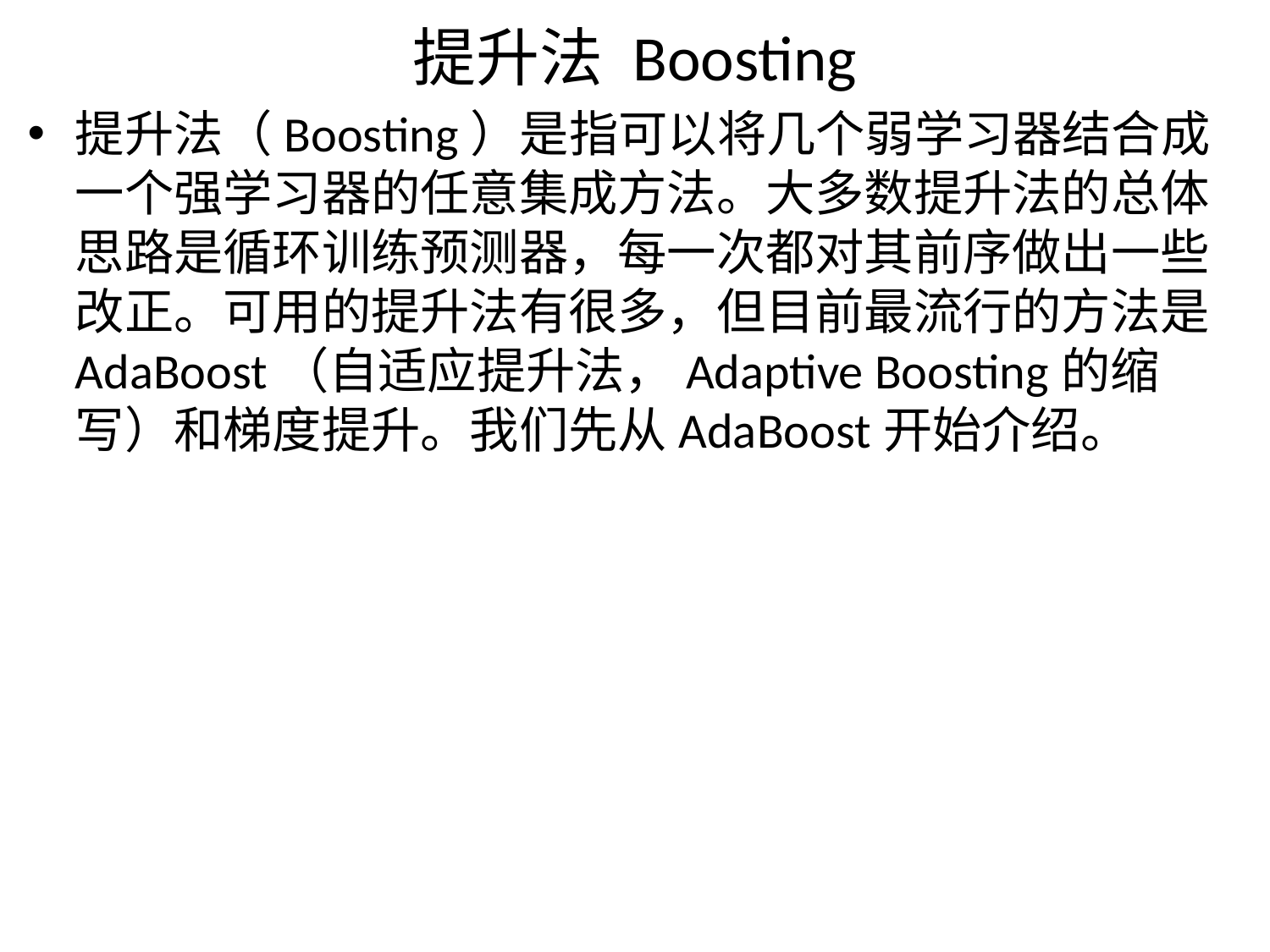

# 提升法 Boosting
提升法（Boosting）是指可以将几个弱学习器结合成一个强学习器的任意集成方法。大多数提升法的总体思路是循环训练预测器，每一次都对其前序做出一些改正。可用的提升法有很多，但目前最流行的方法是AdaBoost（自适应提升法，Adaptive Boosting的缩写）和梯度提升。我们先从AdaBoost开始介绍。